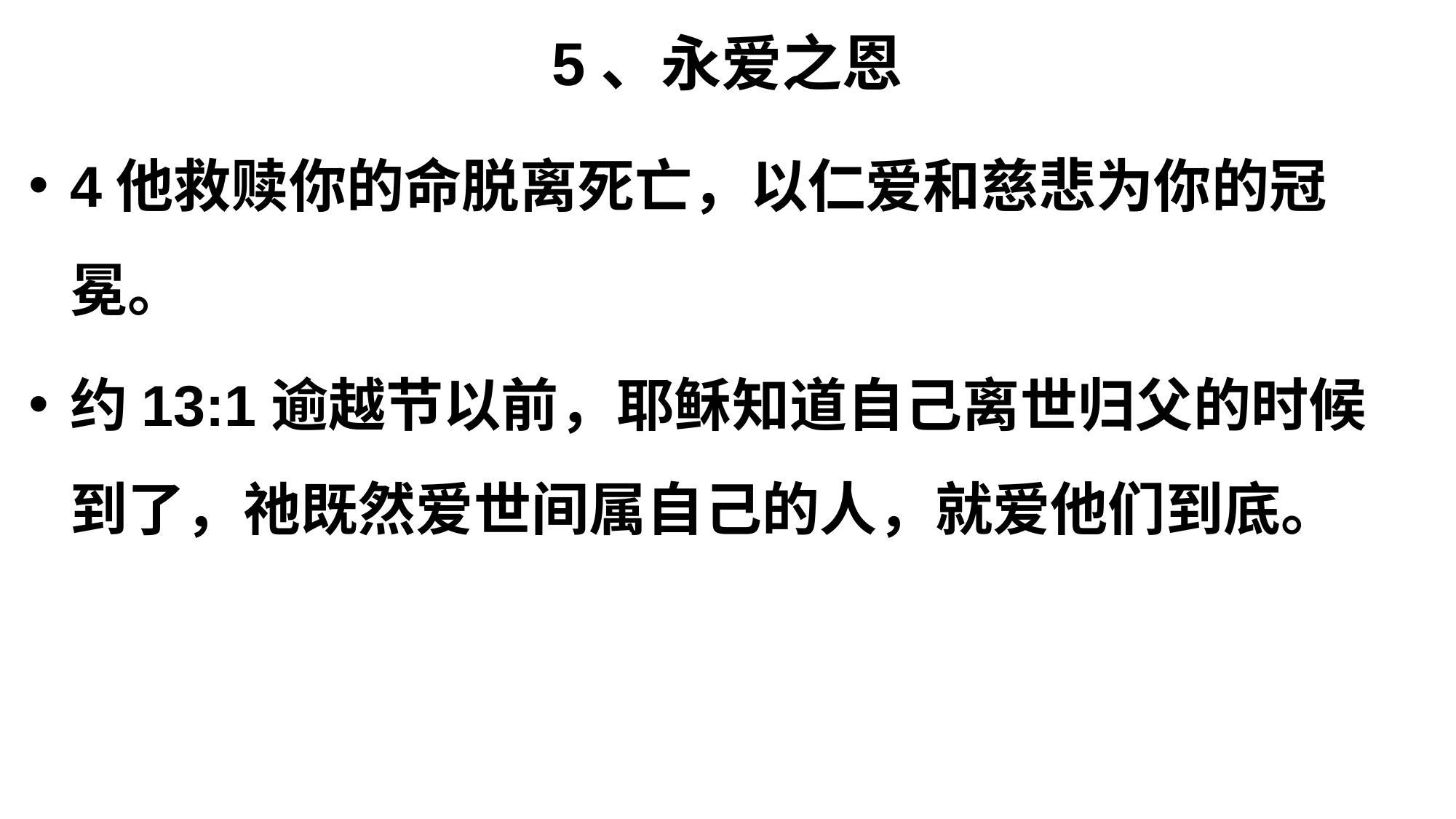

# 5、永爱之恩
4他救赎你的命脱离死亡，以仁爱和慈悲为你的冠冕。
约13:1逾越节以前，耶稣知道自己离世归父的时候到了，祂既然爱世间属自己的人，就爱他们到底。